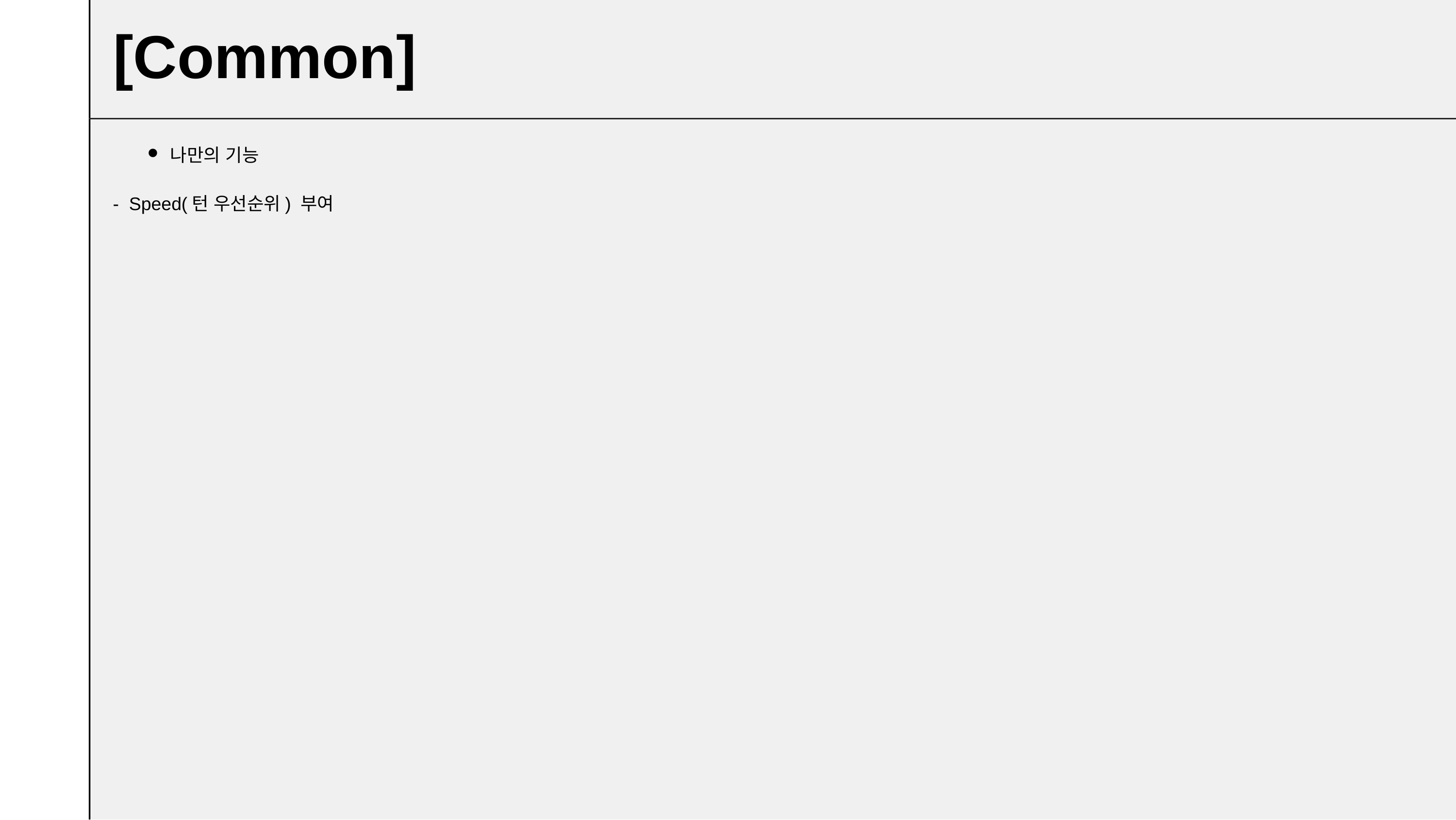

[Common]
나만의 기능
-  Speed(턴 우선순위) 부여